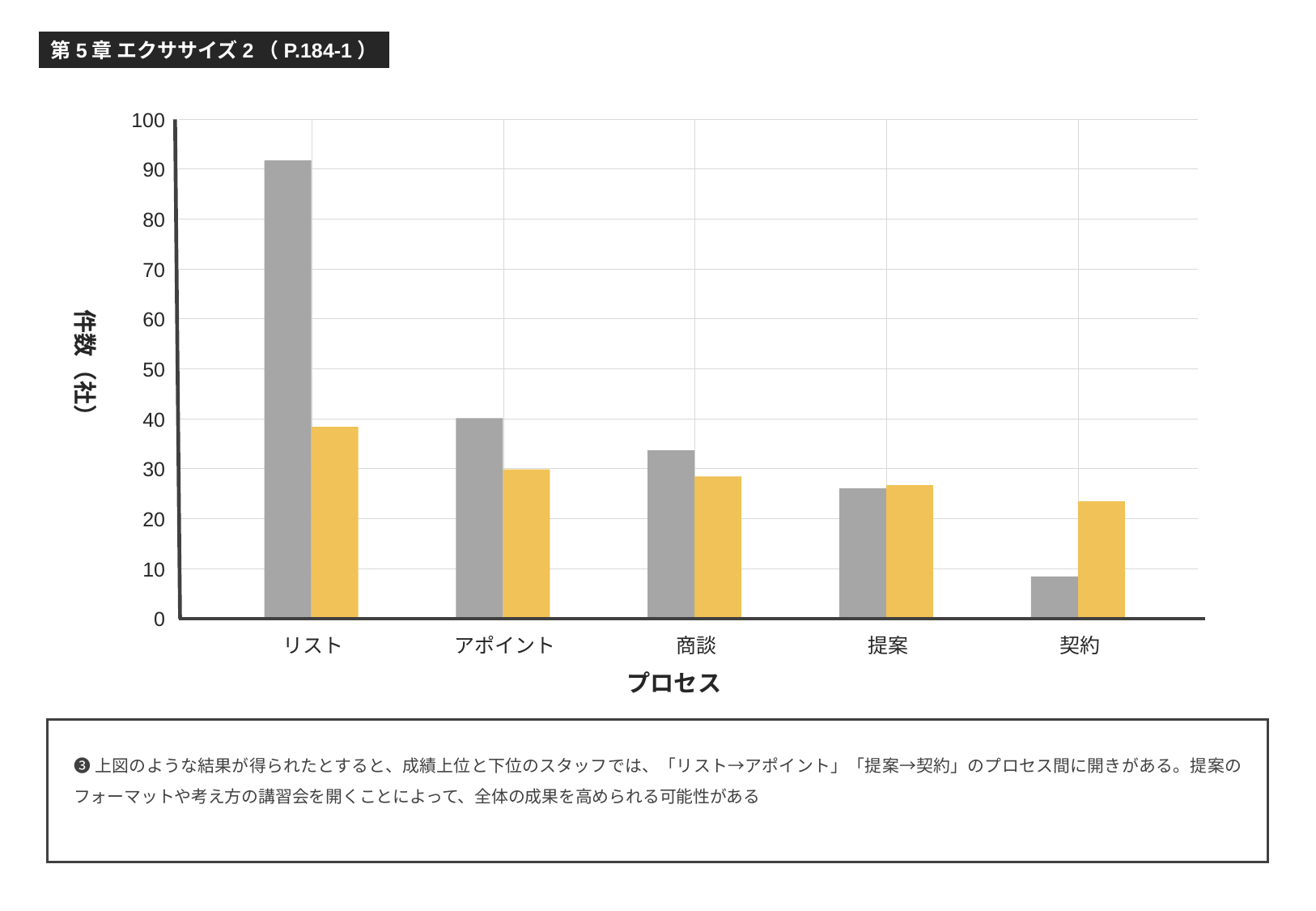

第5章 エクササイズ2（P.184-1）
100
リスト

アポイント

商談

提案

契約

件数（社）
90
80
70
60
50
40
30
20
10
0
プロセス

❸上図のような結果が得られたとすると、成績上位と下位のスタッフでは、「リスト→アポイント」「提案→契約」のプロセス間に開きがある。提案のフォーマットや考え方の講習会を開くことによって、全体の成果を高められる可能性がある